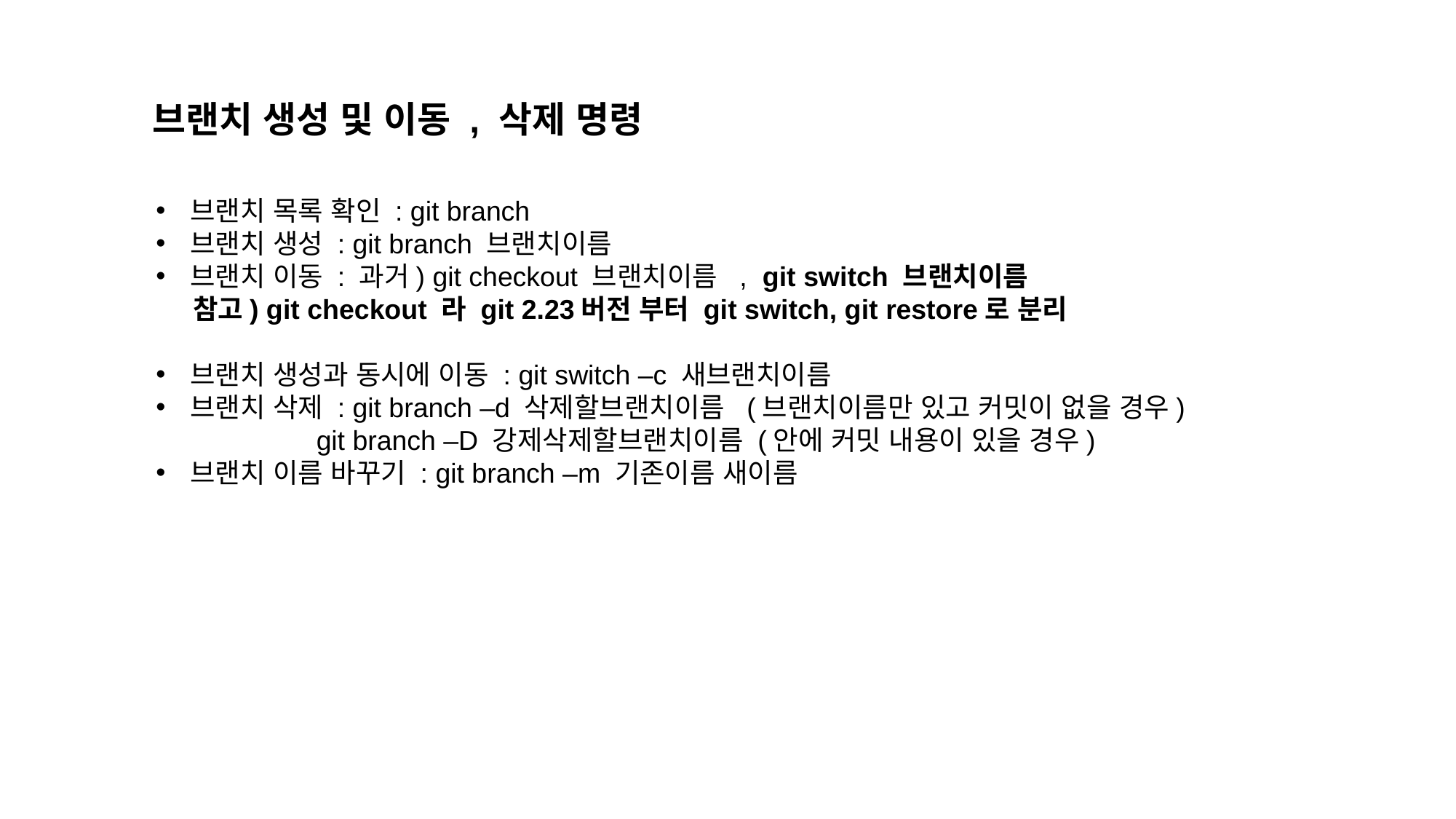

브랜치 생성 및 이동 , 삭제 명령
브랜치 목록 확인 : git branch
브랜치 생성 : git branch 브랜치이름
브랜치 이동 : 과거) git checkout 브랜치이름  ,  git switch 브랜치이름
    참고) git checkout 라 git 2.23버전 부터 git switch, git restore로 분리

브랜치 생성과 동시에 이동 : git switch –c 새브랜치이름
브랜치 삭제 : git branch –d 삭제할브랜치이름  (브랜치이름만 있고 커밋이 없을 경우)
                     git branch –D 강제삭제할브랜치이름 (안에 커밋 내용이 있을 경우)
브랜치 이름 바꾸기 : git branch –m 기존이름 새이름